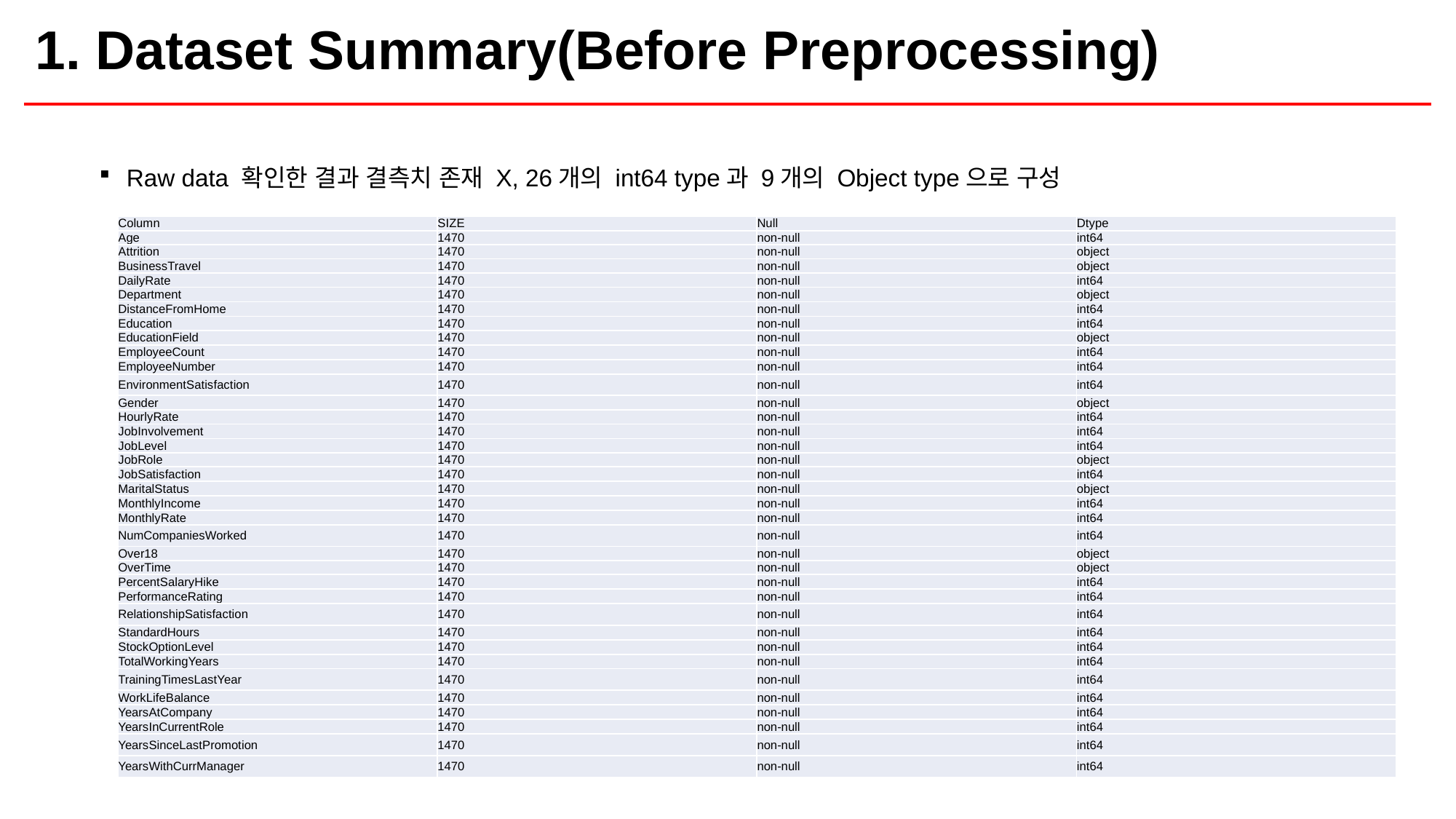

| 1. Dataset Summary(Before Preprocessing) |
| --- |
Raw data 확인한 결과 결측치 존재 X, 26개의 int64 type과 9개의 Object type으로 구성

| Column | SIZE | Null | Dtype |
| --- | --- | --- | --- |
| Age | 1470 | non-null | int64 |
| Attrition | 1470 | non-null | object |
| BusinessTravel | 1470 | non-null | object |
| DailyRate | 1470 | non-null | int64 |
| Department | 1470 | non-null | object |
| DistanceFromHome | 1470 | non-null | int64 |
| Education | 1470 | non-null | int64 |
| EducationField | 1470 | non-null | object |
| EmployeeCount | 1470 | non-null | int64 |
| EmployeeNumber | 1470 | non-null | int64 |
| EnvironmentSatisfaction | 1470 | non-null | int64 |
| Gender | 1470 | non-null | object |
| HourlyRate | 1470 | non-null | int64 |
| JobInvolvement | 1470 | non-null | int64 |
| JobLevel | 1470 | non-null | int64 |
| JobRole | 1470 | non-null | object |
| JobSatisfaction | 1470 | non-null | int64 |
| MaritalStatus | 1470 | non-null | object |
| MonthlyIncome | 1470 | non-null | int64 |
| MonthlyRate | 1470 | non-null | int64 |
| NumCompaniesWorked | 1470 | non-null | int64 |
| Over18 | 1470 | non-null | object |
| OverTime | 1470 | non-null | object |
| PercentSalaryHike | 1470 | non-null | int64 |
| PerformanceRating | 1470 | non-null | int64 |
| RelationshipSatisfaction | 1470 | non-null | int64 |
| StandardHours | 1470 | non-null | int64 |
| StockOptionLevel | 1470 | non-null | int64 |
| TotalWorkingYears | 1470 | non-null | int64 |
| TrainingTimesLastYear | 1470 | non-null | int64 |
| WorkLifeBalance | 1470 | non-null | int64 |
| YearsAtCompany | 1470 | non-null | int64 |
| YearsInCurrentRole | 1470 | non-null | int64 |
| YearsSinceLastPromotion | 1470 | non-null | int64 |
| YearsWithCurrManager | 1470 | non-null | int64 |